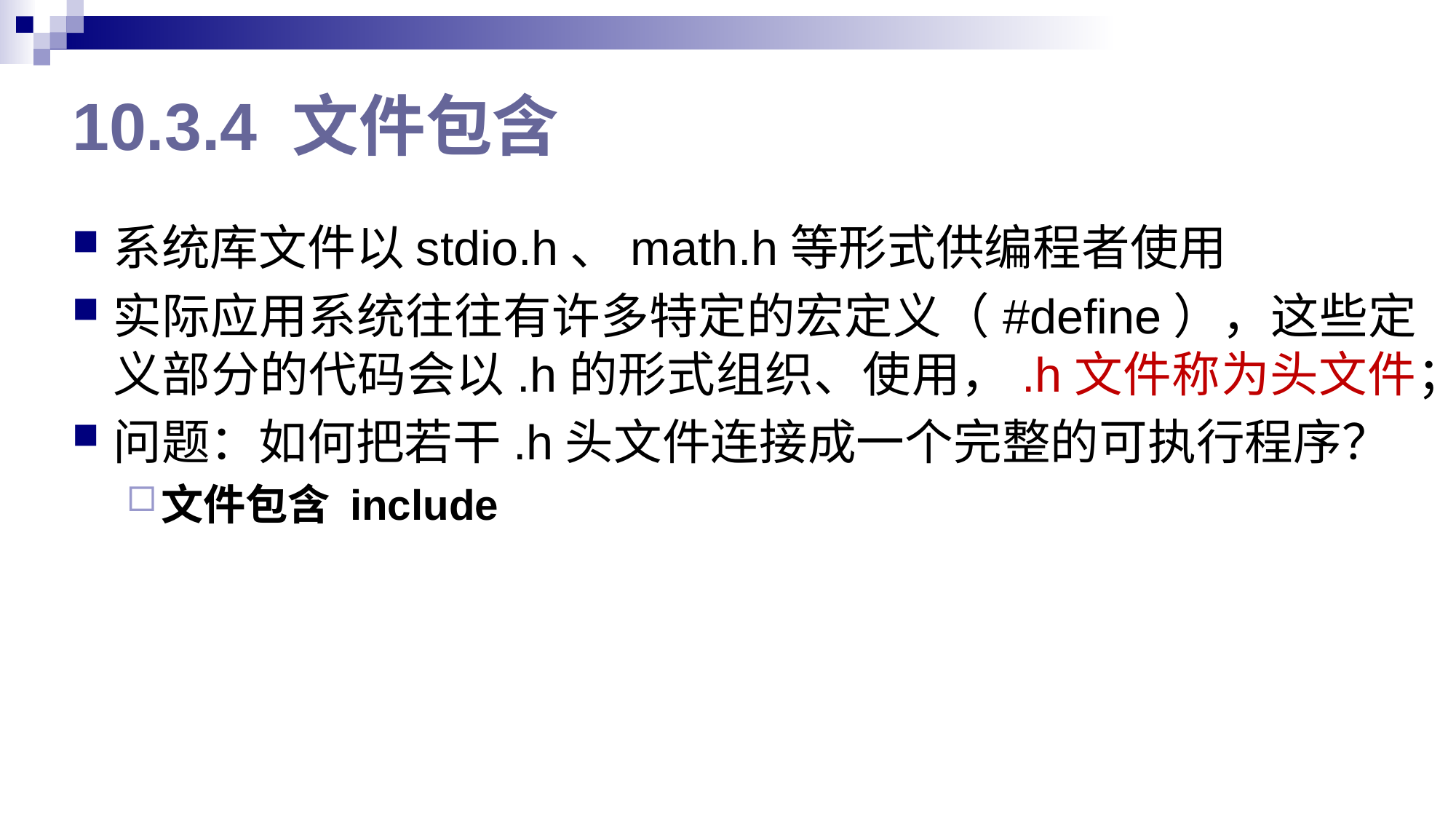

# 10.3.4 文件包含
系统库文件以stdio.h、math.h等形式供编程者使用
实际应用系统往往有许多特定的宏定义（#define），这些定义部分的代码会以.h的形式组织、使用，.h文件称为头文件；
问题：如何把若干.h头文件连接成一个完整的可执行程序？
文件包含 include